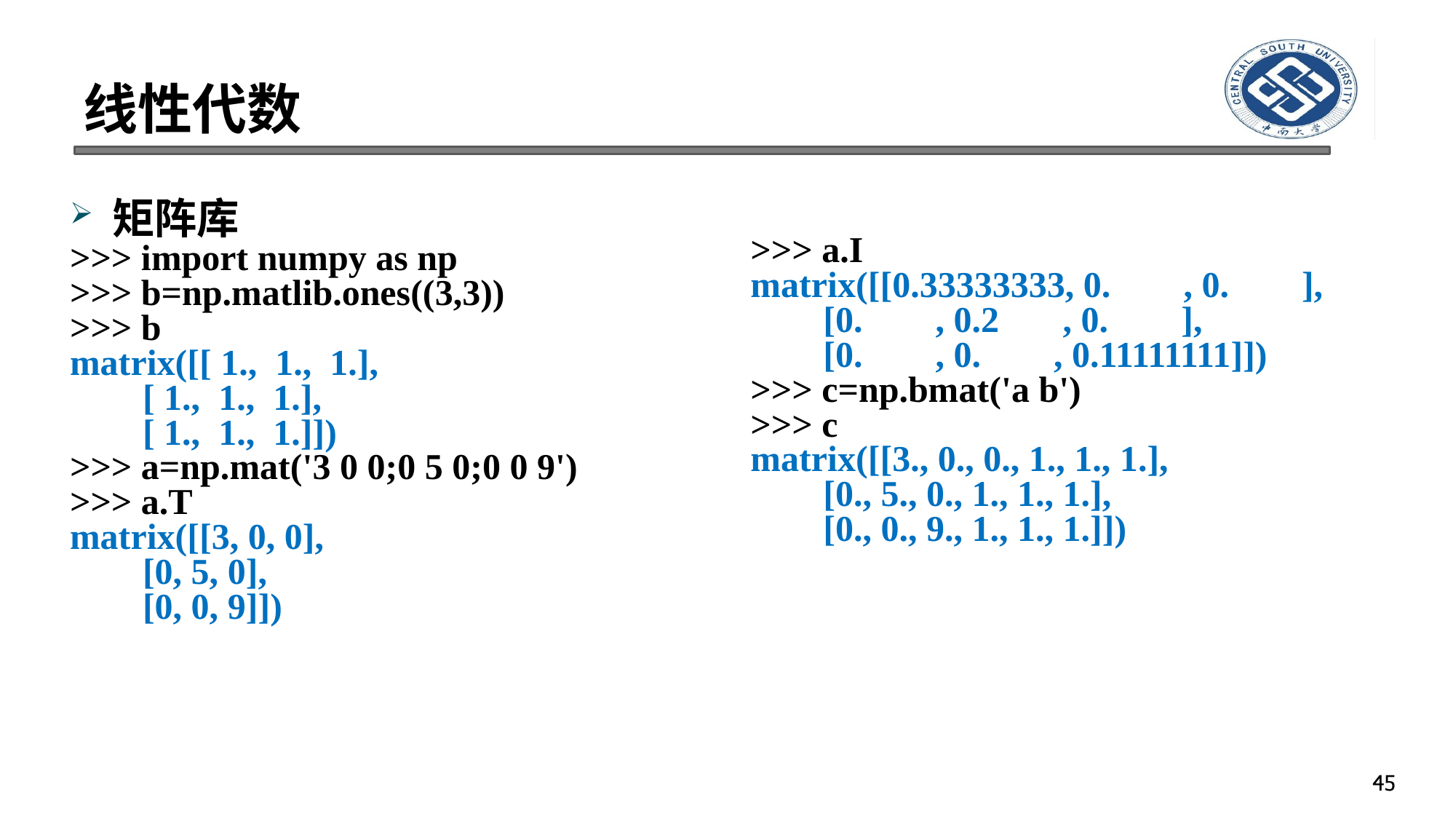

# 线性代数
矩阵库
>>> import numpy as np
>>> b=np.matlib.ones((3,3))
>>> b
matrix([[ 1.,  1.,  1.],
        [ 1.,  1.,  1.],
        [ 1.,  1.,  1.]])
>>> a=np.mat('3 0 0;0 5 0;0 0 9')
>>> a.T
matrix([[3, 0, 0],
        [0, 5, 0],
        [0, 0, 9]])
>>> a.I
matrix([[0.33333333, 0.        , 0.        ],
        [0.        , 0.2       , 0.        ],
        [0.        , 0.        , 0.11111111]])
>>> c=np.bmat('a b')
>>> c
matrix([[3., 0., 0., 1., 1., 1.],
        [0., 5., 0., 1., 1., 1.],
        [0., 0., 9., 1., 1., 1.]])
45